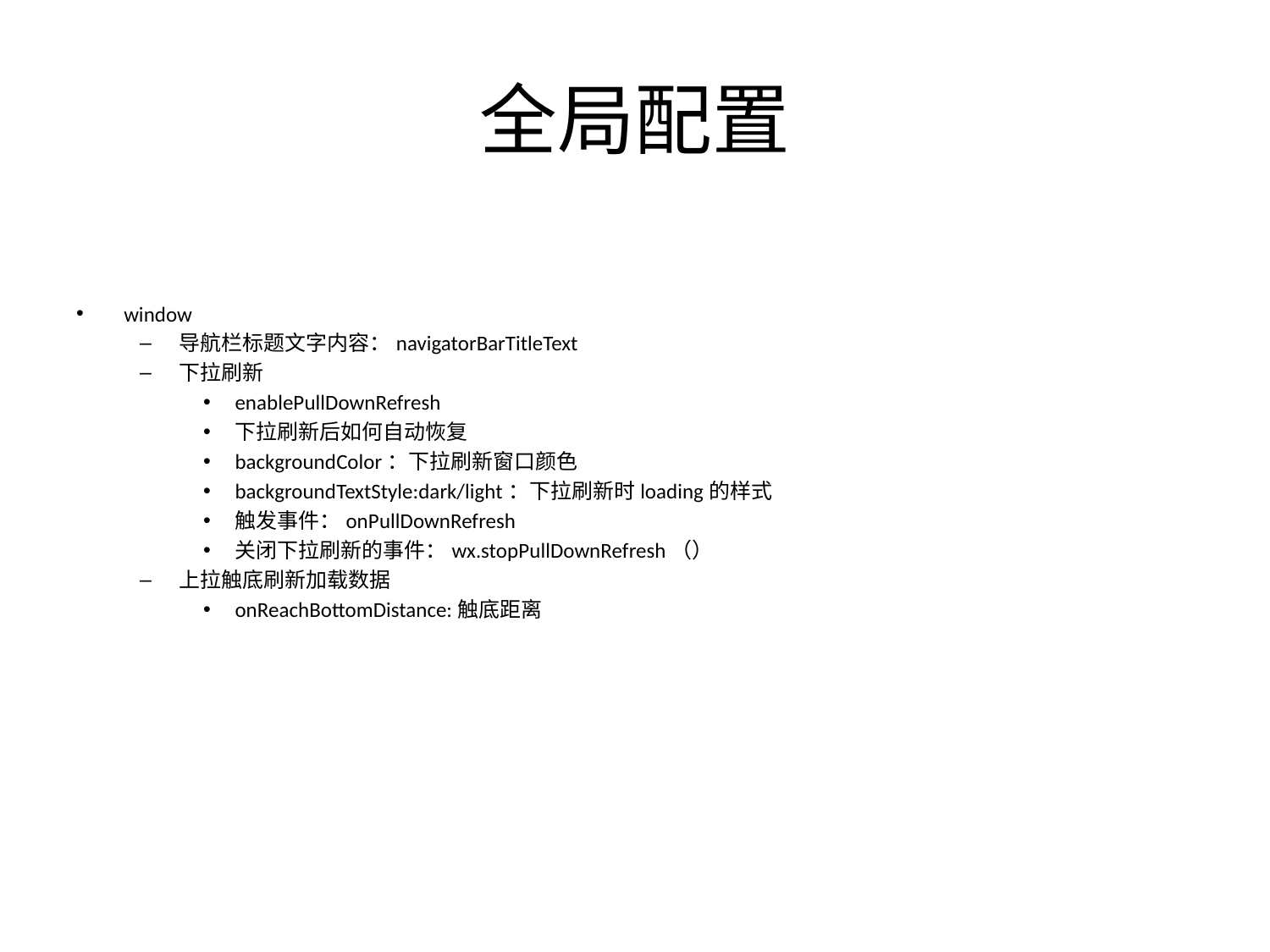

# 全局配置

window
导航栏标题文字内容：navigatorBarTitleText
下拉刷新
enablePullDownRefresh
下拉刷新后如何自动恢复
backgroundColor：下拉刷新窗口颜色
backgroundTextStyle:dark/light：下拉刷新时loading的样式
触发事件：onPullDownRefresh
关闭下拉刷新的事件：wx.stopPullDownRefresh（）
上拉触底刷新加载数据
onReachBottomDistance:触底距离